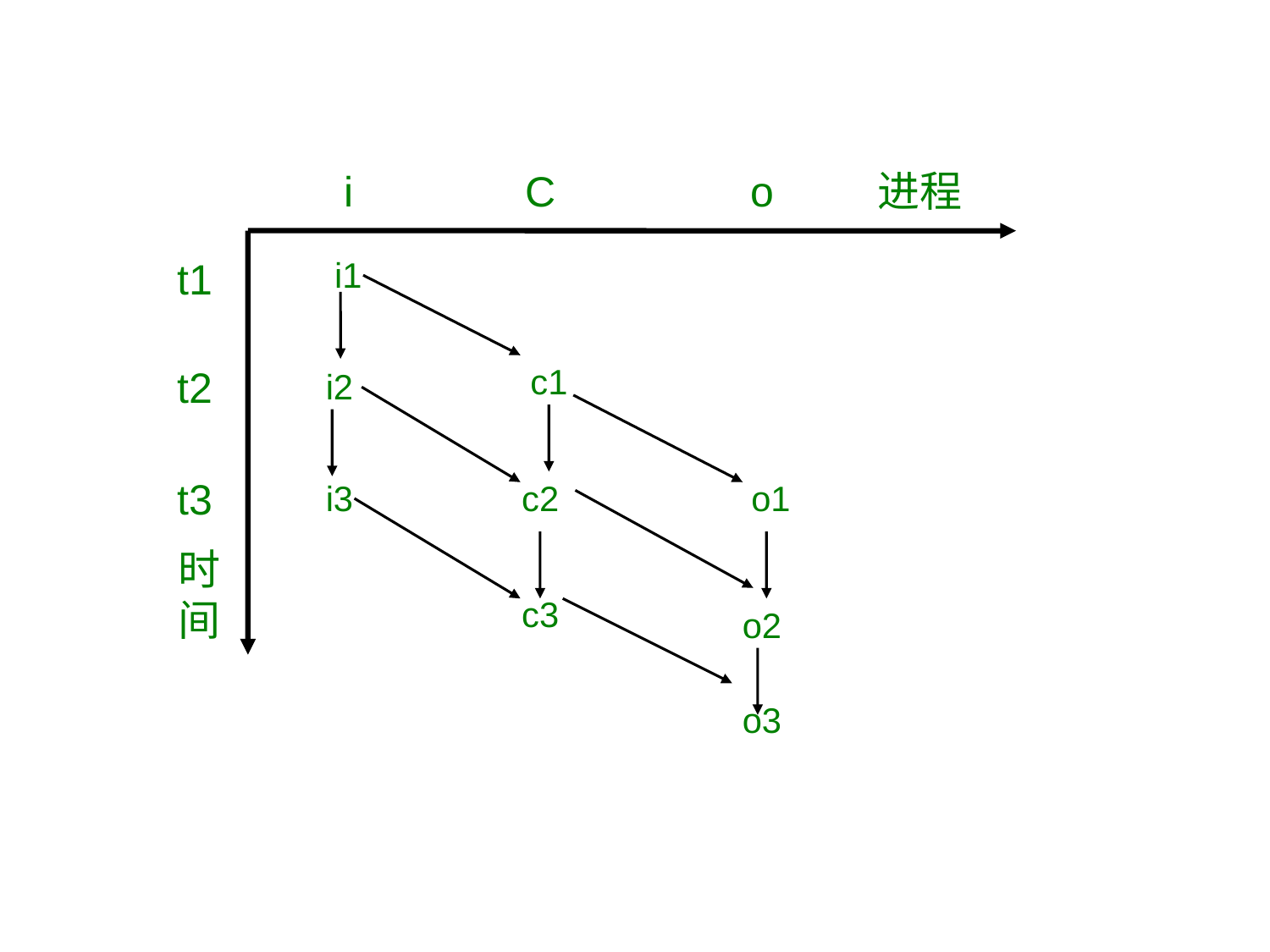

i
C
o
进程

t1
i1

c1
t2
i2

t3
c2
i3
o1

时间
c3

o2

o3